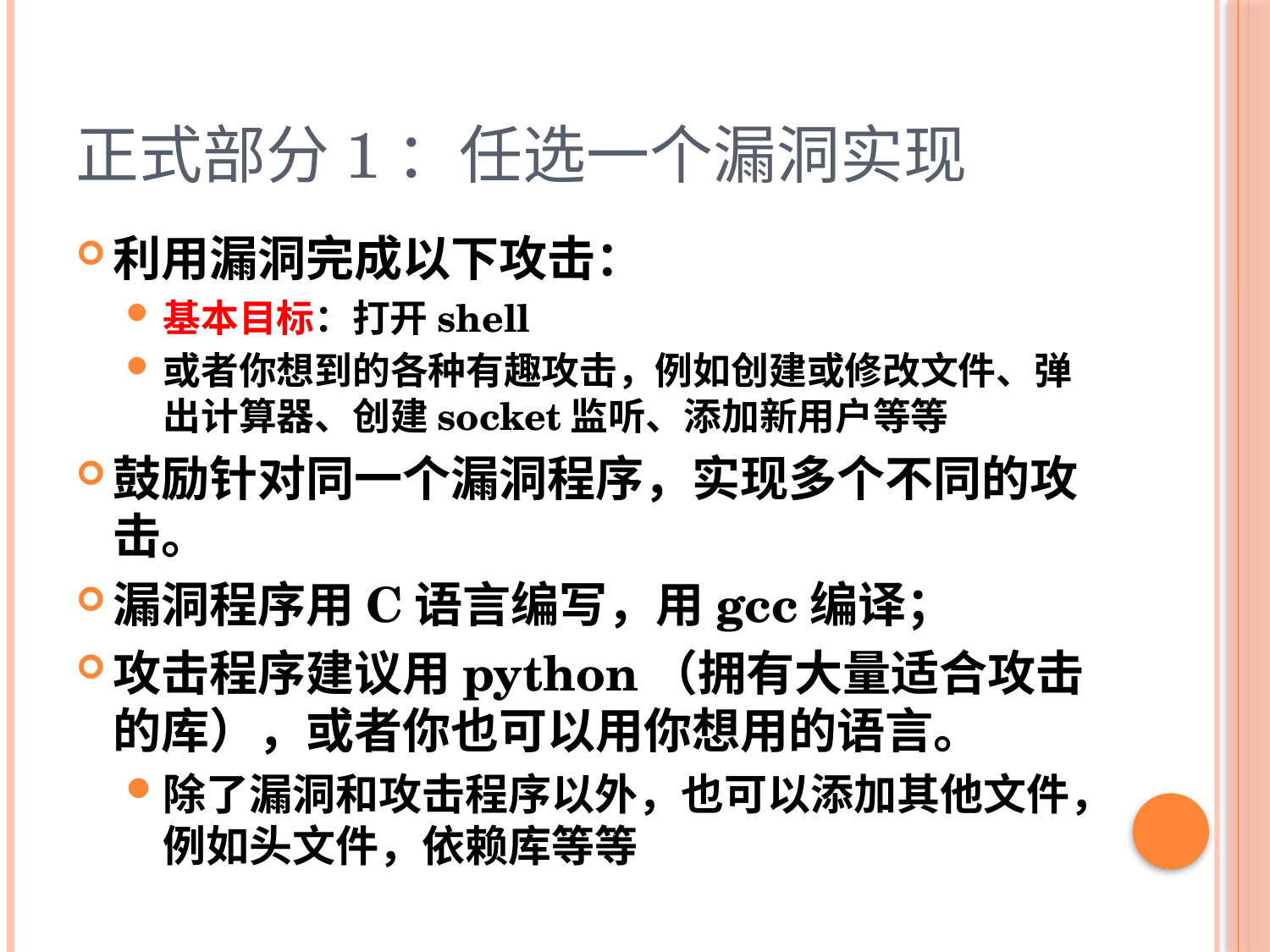

# 正式部分1：任选一个漏洞实现
利用漏洞完成以下攻击：
基本目标：打开shell
或者你想到的各种有趣攻击，例如创建或修改文件、弹出计算器、创建socket监听、添加新用户等等
鼓励针对同一个漏洞程序，实现多个不同的攻击。
漏洞程序用C语言编写，用gcc编译；
攻击程序建议用python（拥有大量适合攻击的库），或者你也可以用你想用的语言。
除了漏洞和攻击程序以外，也可以添加其他文件，例如头文件，依赖库等等